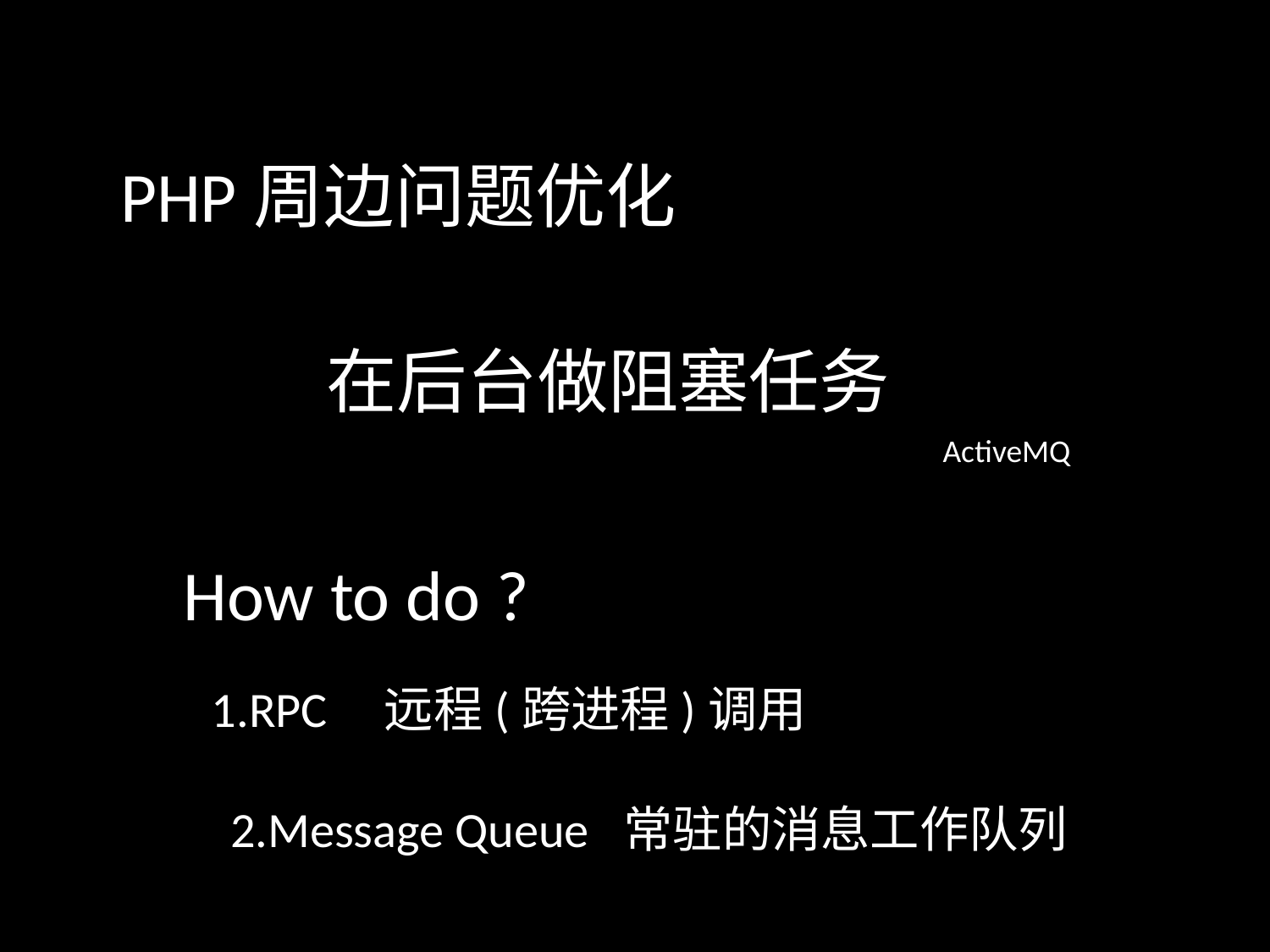

PHP周边问题优化
在后台做阻塞任务
ActiveMQ
How to do ?
1.RPC    远程(跨进程)调用
2.Message Queue  常驻的消息工作队列